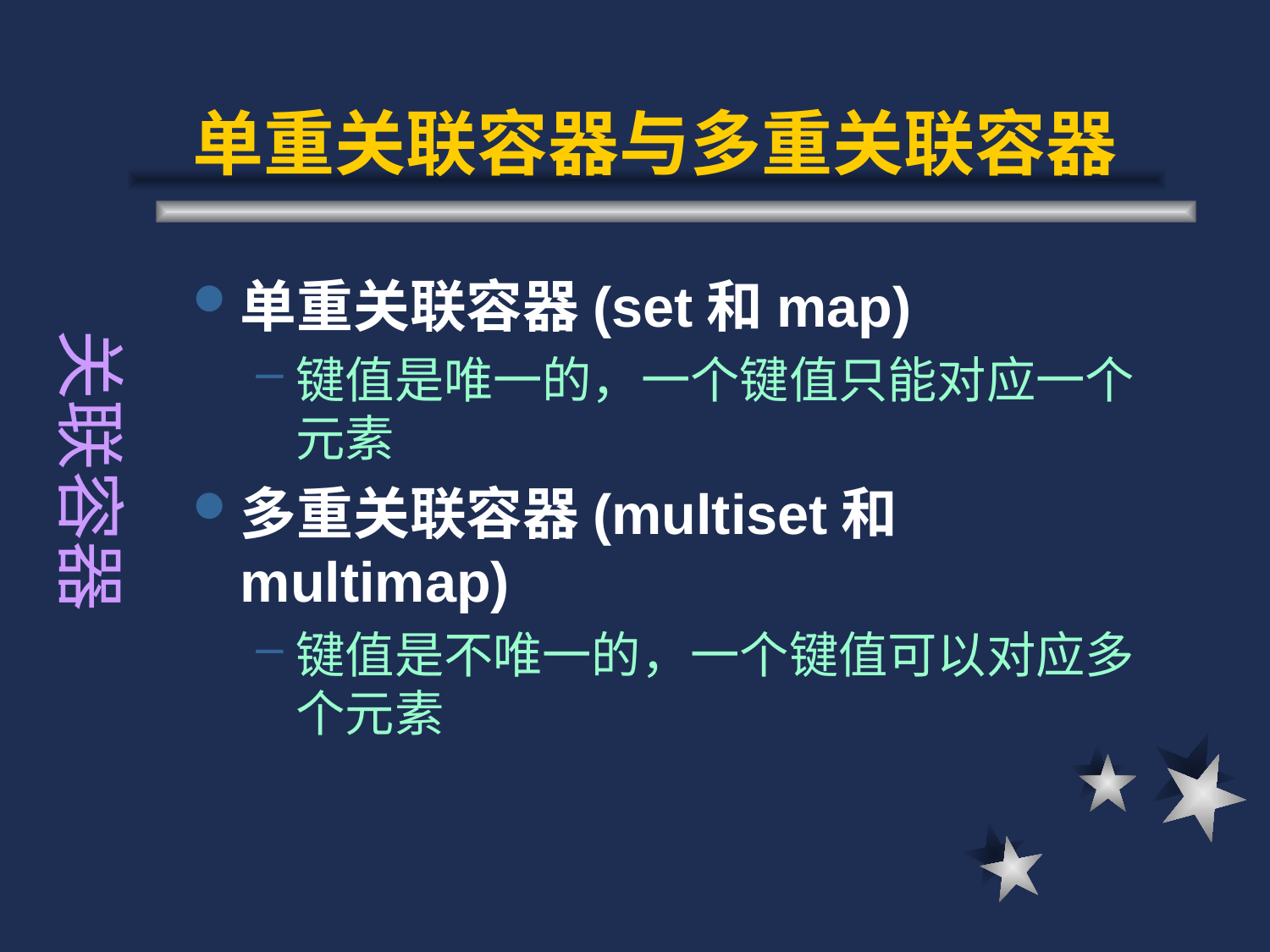

# 单重关联容器与多重关联容器
关联容器
单重关联容器(set和map)
键值是唯一的，一个键值只能对应一个元素
多重关联容器(multiset和multimap)
键值是不唯一的，一个键值可以对应多个元素
32